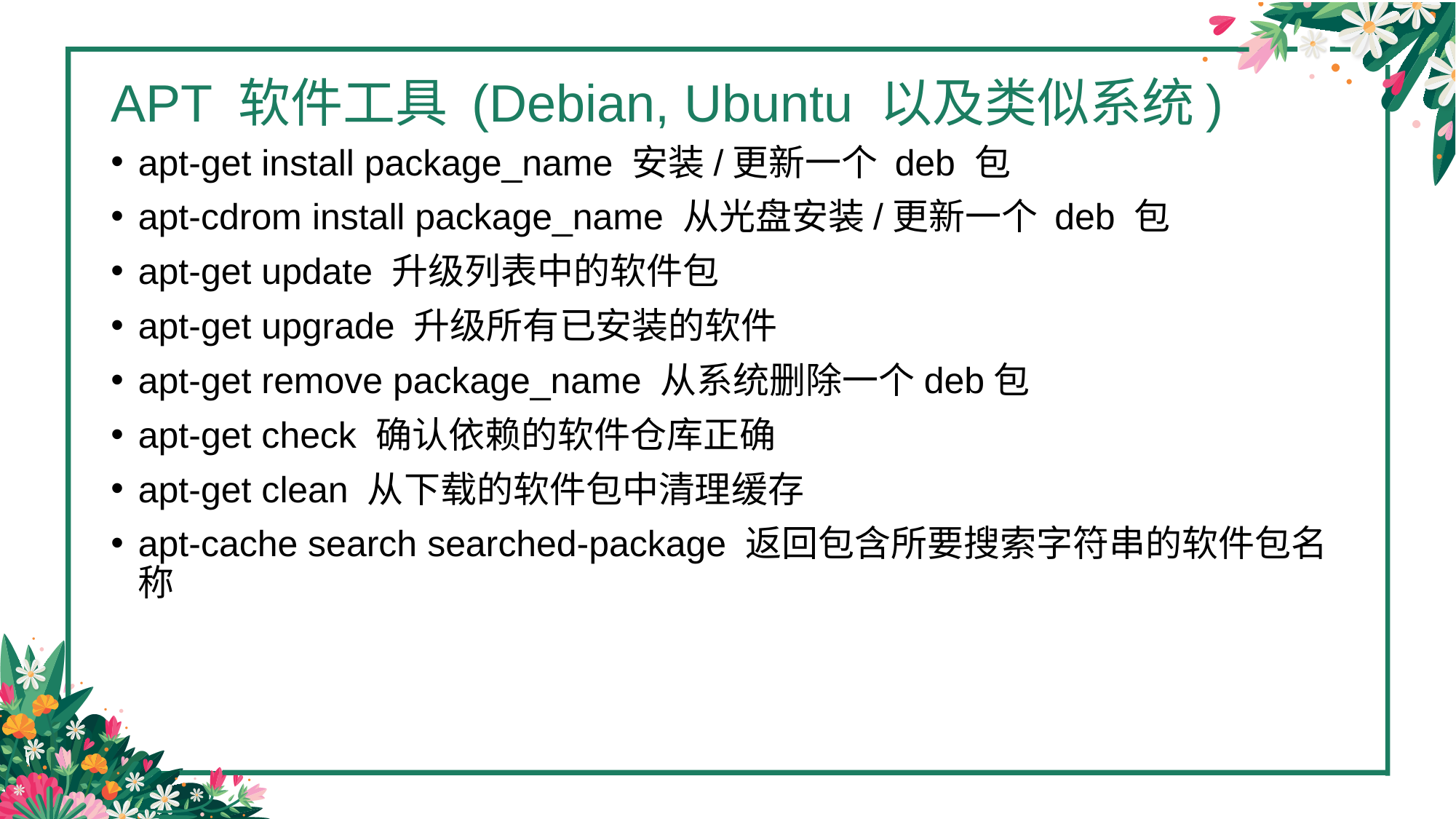

# APT 软件工具 (Debian, Ubuntu 以及类似系统)
apt-get install package_name 安装/更新一个 deb 包
apt-cdrom install package_name 从光盘安装/更新一个 deb 包
apt-get update 升级列表中的软件包
apt-get upgrade 升级所有已安装的软件
apt-get remove package_name 从系统删除一个deb包
apt-get check 确认依赖的软件仓库正确
apt-get clean 从下载的软件包中清理缓存
apt-cache search searched-package 返回包含所要搜索字符串的软件包名称